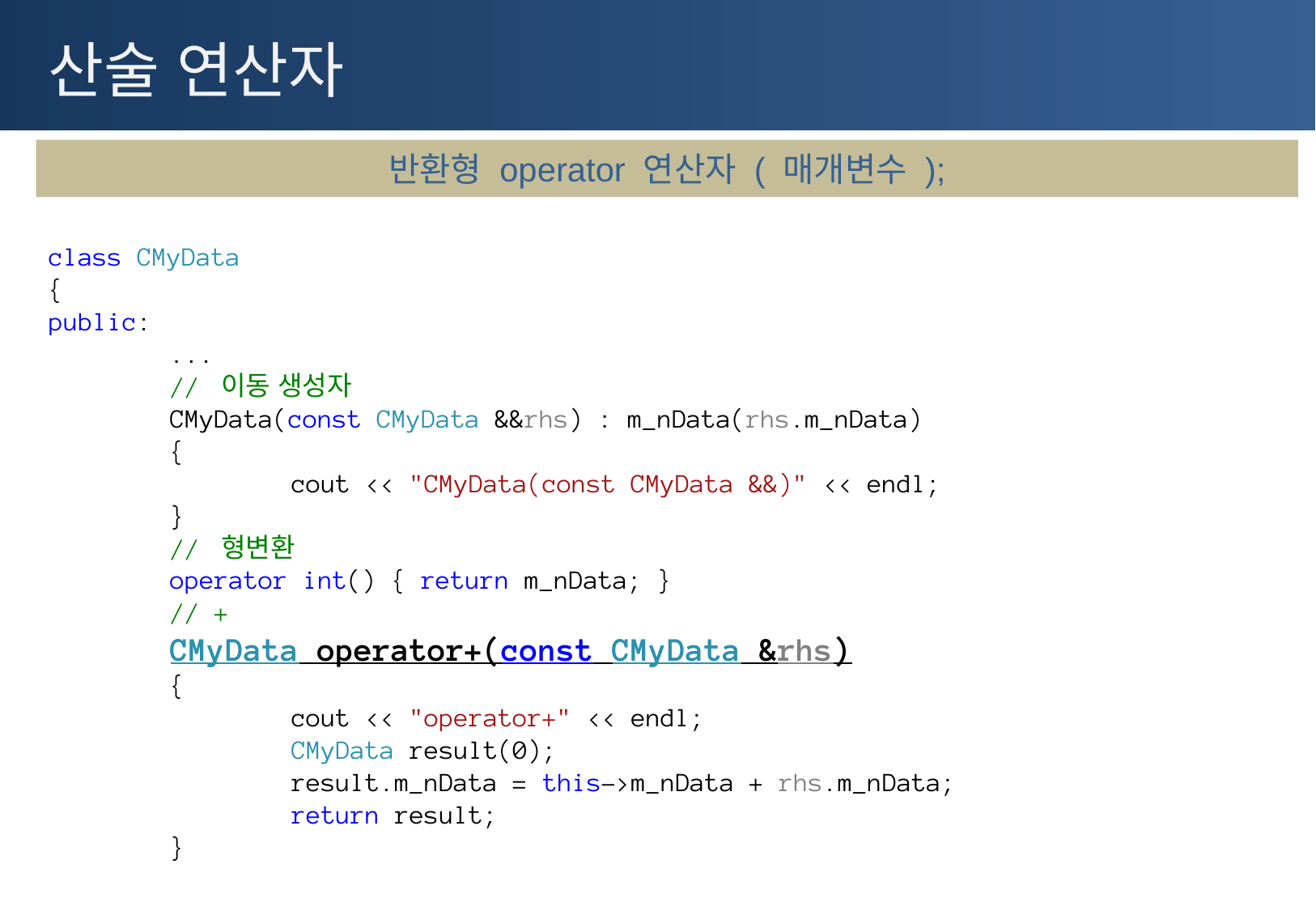

# 산술 연산자
반환형 operator 연산자 ( 매개변수 );
class CMyData
{
public:
	...
	// 이동 생성자
	CMyData(const CMyData &&rhs) : m_nData(rhs.m_nData)
	{
		cout << "CMyData(const CMyData &&)" << endl;
	}
	// 형변환
	operator int() { return m_nData; }
	// +
	CMyData operator+(const CMyData &rhs)
	{
		cout << "operator+" << endl;
		CMyData result(0);
		result.m_nData = this->m_nData + rhs.m_nData;
		return result;
	}